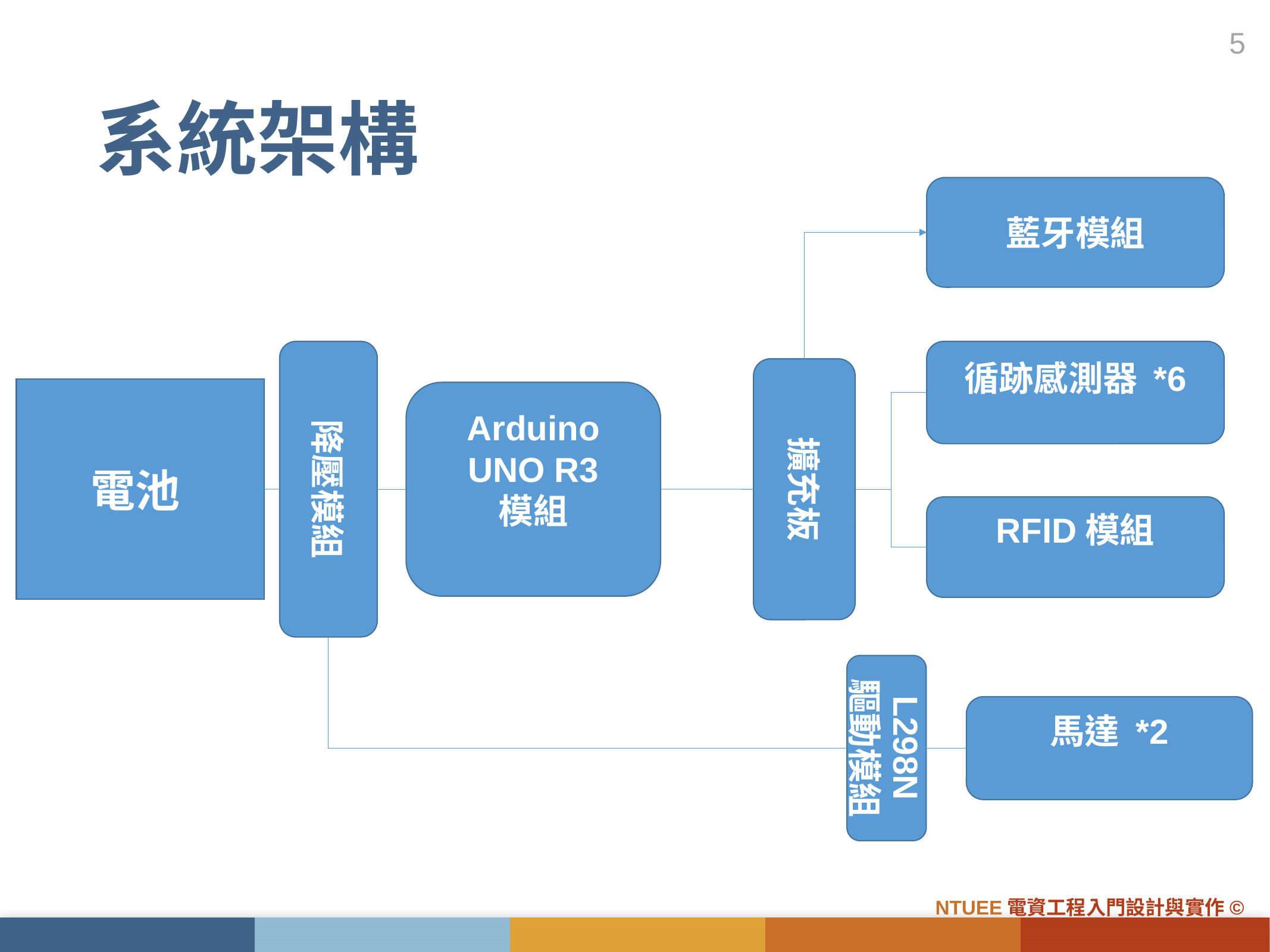

5
# 系統架構
藍牙模組
降壓模組
循跡感測器 *6

擴充板
電池
Arduino UNO R3
模組

RFID模組

L298N
驅動模組
馬達 *2